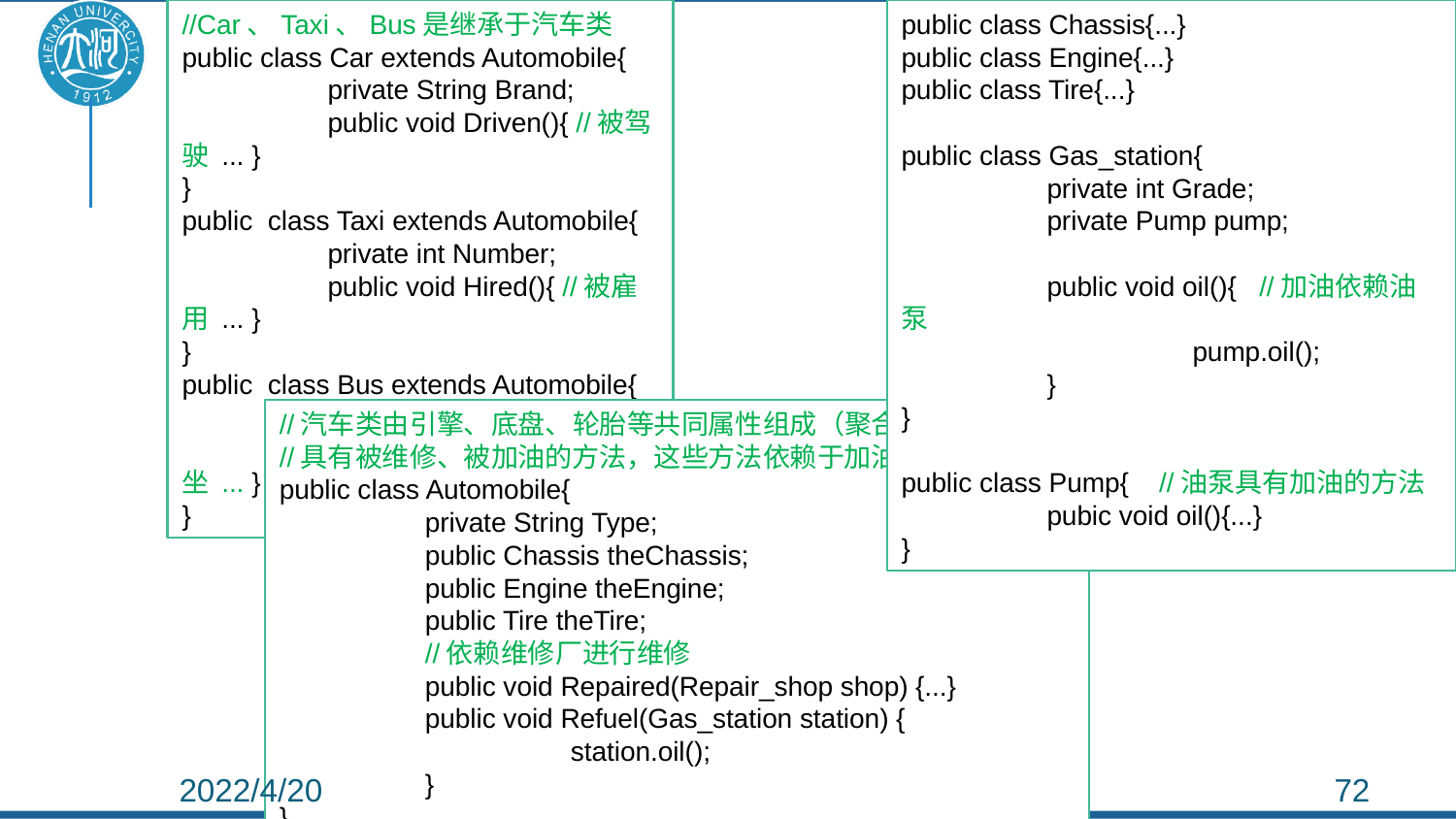

//Car、Taxi、Bus是继承于汽车类
public class Car extends Automobile{
	private String Brand;
	public void Driven(){ //被驾驶 ... }
}
public  class Taxi extends Automobile{
	private int Number;
	public void Hired(){ //被雇用 ... }
}
public  class Bus extends Automobile{
	private int Seat;
	public void ridden(){ //被乘坐 ... }
}
public class Chassis{...}
public class Engine{...}
public class Tire{...}

public class Gas_station{
	private int Grade;
	private Pump pump;

	public void oil(){   //加油依赖油泵
		pump.oil();
	}
}

public class Pump{    //油泵具有加油的方法
	pubic void oil(){...}
}
//汽车类由引擎、底盘、轮胎等共同属性组成（聚合关系）
//具有被维修、被加油的方法，这些方法依赖于加油站和维修厂
public class Automobile{
	private String Type;
	public Chassis theChassis;
	public Engine theEngine;
	public Tire theTire;
	//依赖维修厂进行维修
	public void Repaired(Repair_shop shop) {...}
	public void Refuel(Gas_station station) {
		station.oil();
	}
}
2022/4/20
软件工程
72